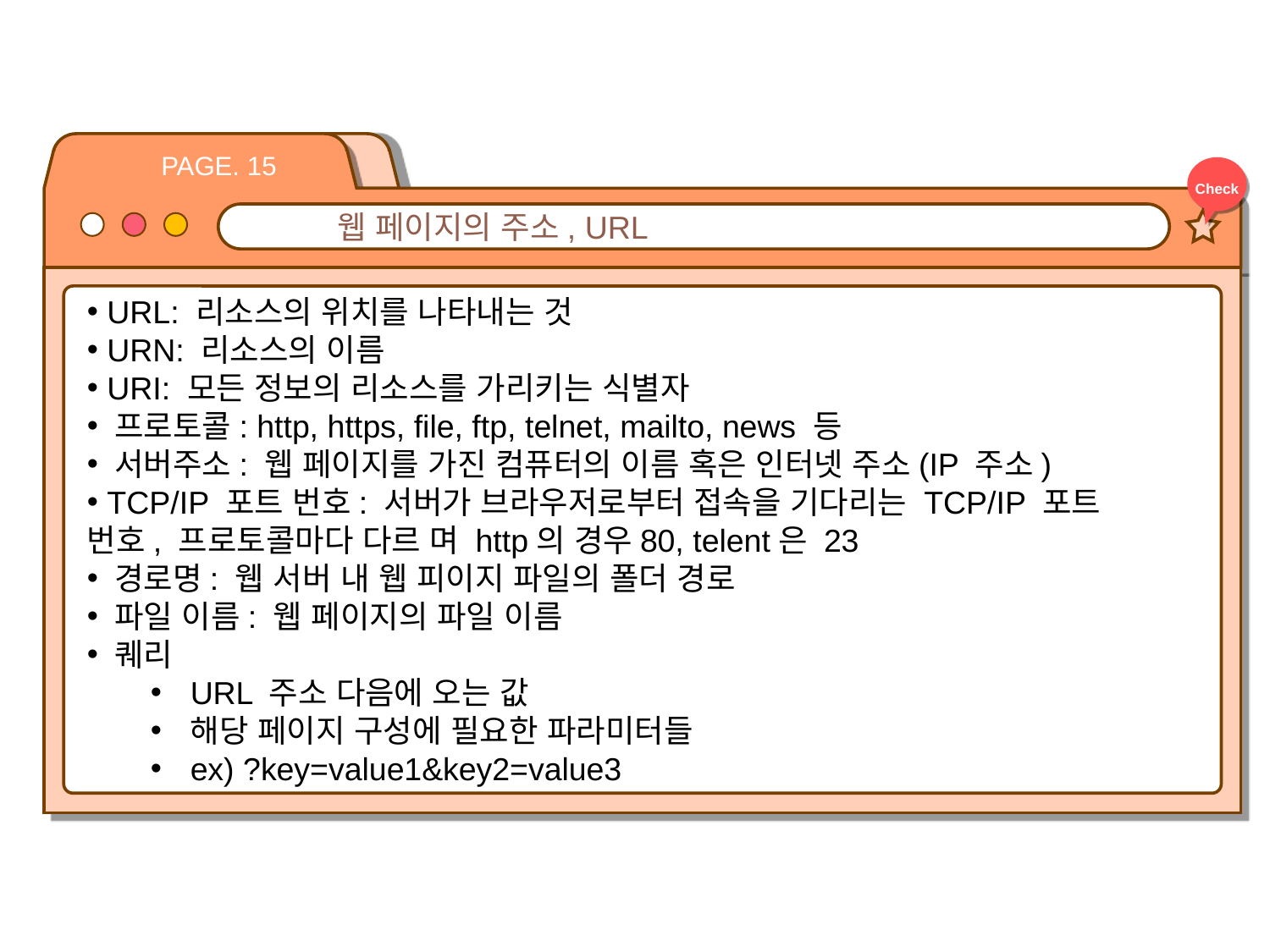

PAGE. 15
Check
🖥️ 웹 페이지의 주소, URL

 URL: 리소스의 위치를 나타내는 것
 URN: 리소스의 이름
 URI: 모든 정보의 리소스를 가리키는 식별자
 프로토콜: http, https, file, ftp, telnet, mailto, news 등
 서버주소: 웹 페이지를 가진 컴퓨터의 이름 혹은 인터넷 주소(IP 주소)
 TCP/IP 포트 번호: 서버가 브라우저로부터 접속을 기다리는 TCP/IP 포트  번호, 프로토콜마다 다르 며 http의 경우80, telent은 23
 경로명: 웹 서버 내 웹 피이지 파일의 폴더 경로
 파일 이름: 웹 페이지의 파일 이름
 퀘리
URL 주소 다음에 오는 값
해당 페이지 구성에 필요한 파라미터들
ex) ?key=value1&key2=value3